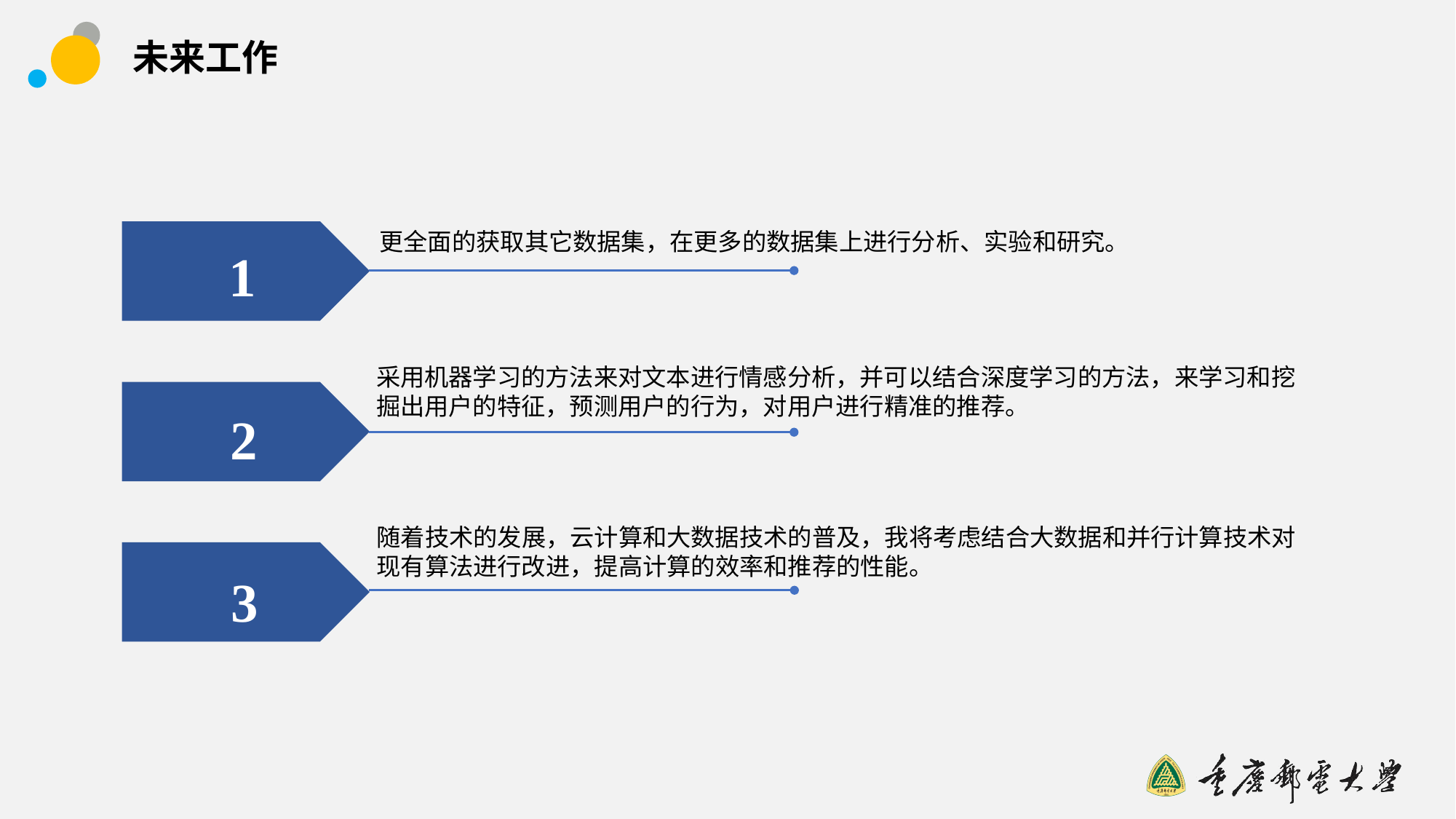

# 未来工作

1
更全面的获取其它数据集，在更多的数据集上进行分析、实验和研究。
采用机器学习的方法来对文本进行情感分析，并可以结合深度学习的方法，来学习和挖掘出用户的特征，预测用户的行为，对用户进行精准的推荐。

2
随着技术的发展，云计算和大数据技术的普及，我将考虑结合大数据和并行计算技术对现有算法进行改进，提高计算的效率和推荐的性能。

3